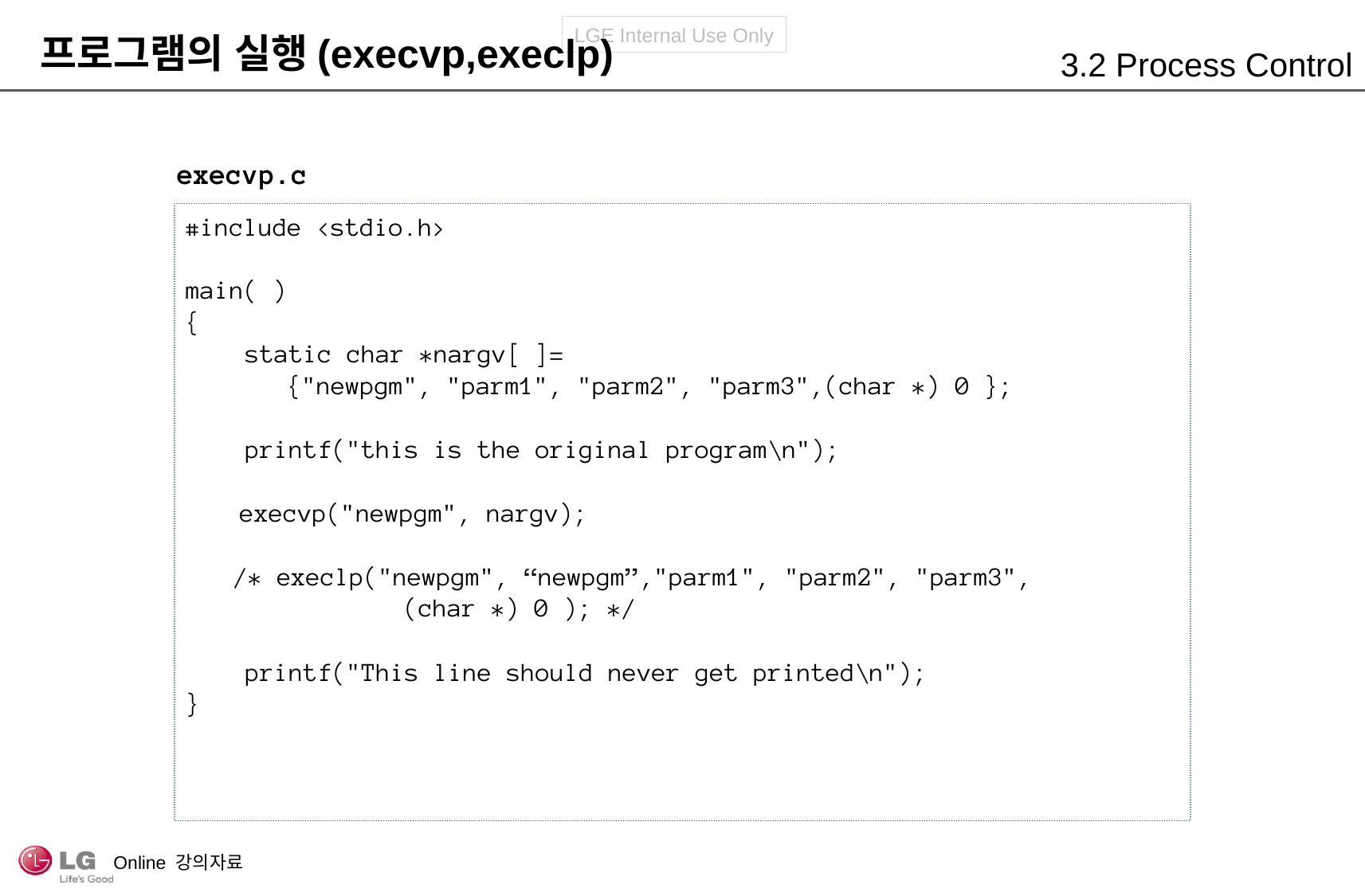

프로그램의 실행(execvp,execlp)
3.2 Process Control

execvp.c
#include <stdio.h>

main( )
{
　　static char *nargv[ ]=
       {"newpgm", "parm1", "parm2", "parm3",(char *) 0 };

　　printf("this is the original program\n");

 　 execvp("newpgm", nargv);

　  /* execlp("newpgm", “newpgm”,"parm1", "parm2", "parm3",
               (char *) 0 ); */

　　printf("This line should never get printed\n");
}